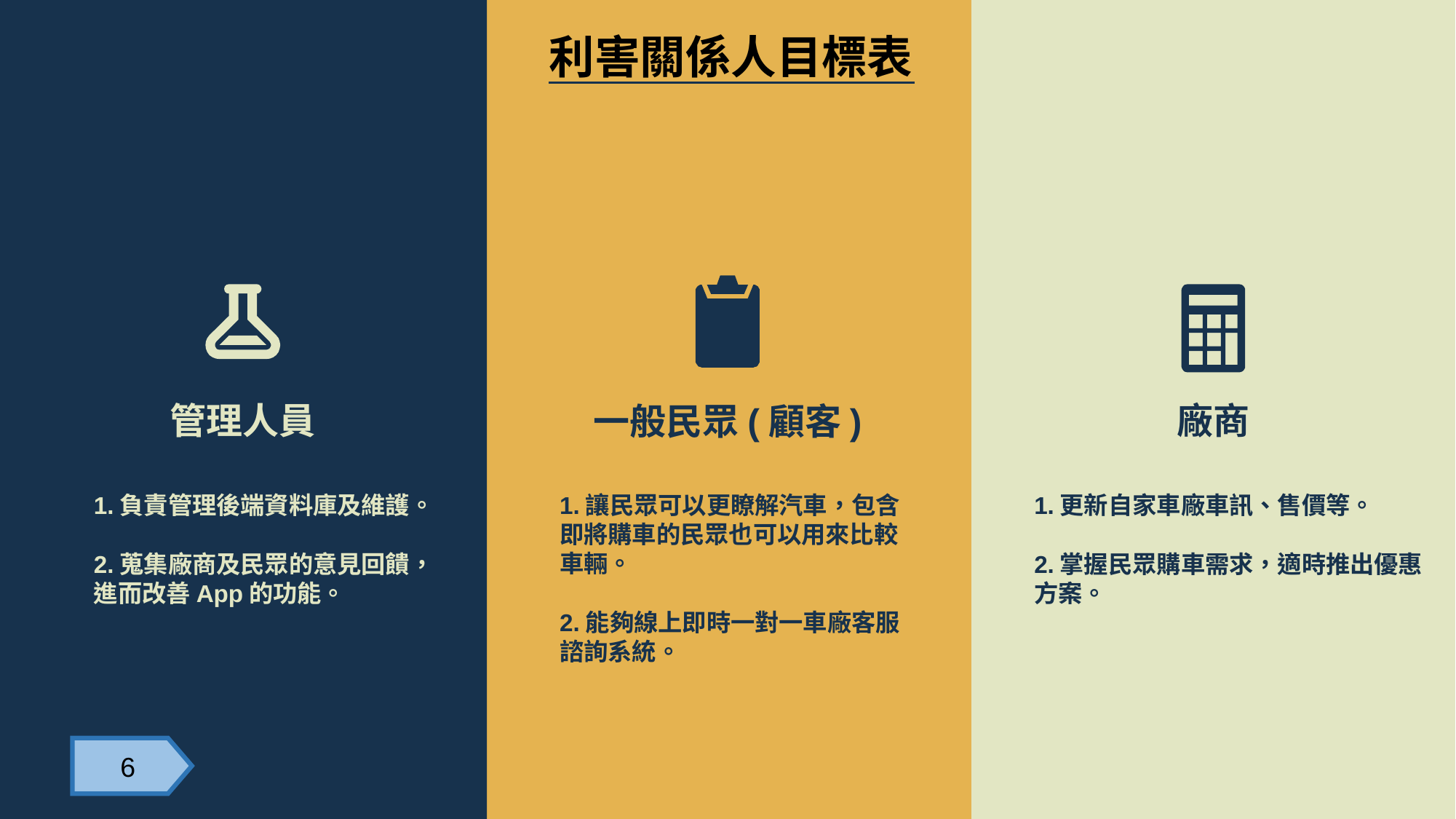

管理人員
1.負責管理後端資料庫及維護。
2.蒐集廠商及民眾的意見回饋，進而改善App的功能。

一般民眾(顧客)
1.讓民眾可以更瞭解汽車，包含即將購車的民眾也可以用來比較車輛。
2.能夠線上即時一對一車廠客服諮詢系統。

廠商
1.更新自家車廠車訊、售價等。
2.掌握民眾購車需求，適時推出優惠方案。
利害關係人目標表
  6